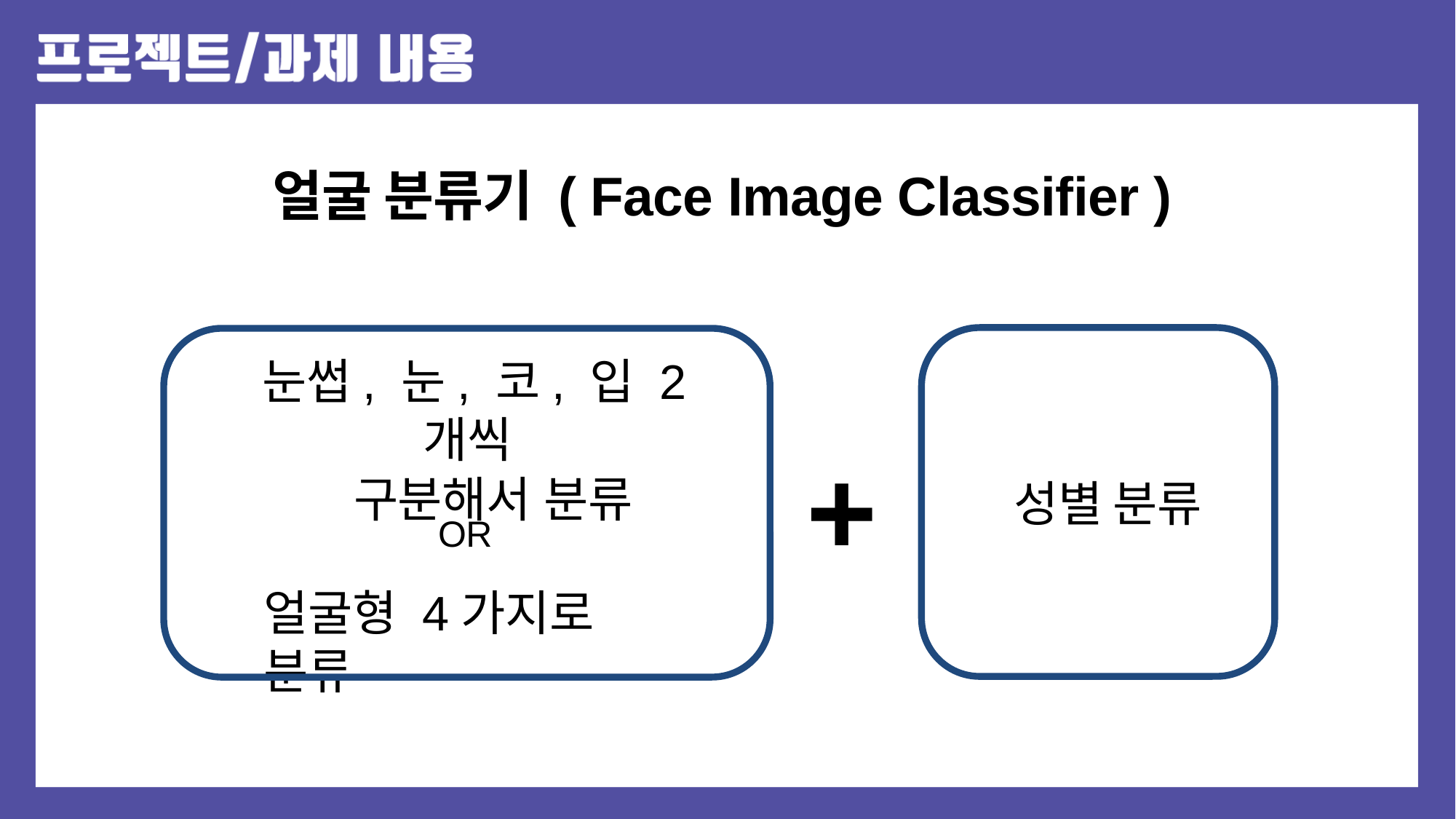

얼굴 분류기 ( Face Image Classifier )

 눈썹, 눈, 코, 입 2개씩
   구분해서 분류
+
성별 분류
OR
얼굴형 4가지로 분류